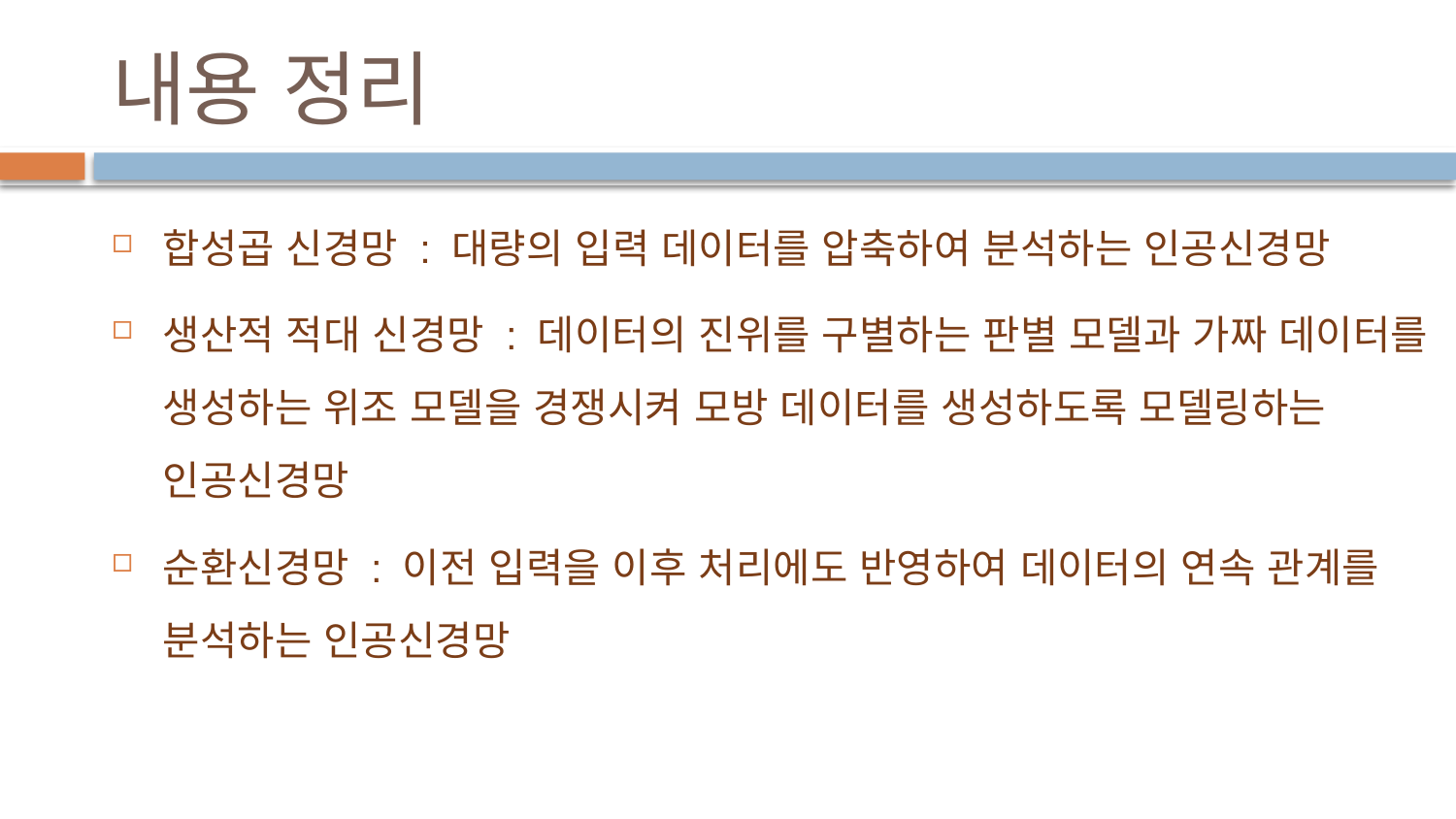

# 내용 정리
합성곱 신경망 : 대량의 입력 데이터를 압축하여 분석하는 인공신경망
생산적 적대 신경망 : 데이터의 진위를 구별하는 판별 모델과 가짜 데이터를 생성하는 위조 모델을 경쟁시켜 모방 데이터를 생성하도록 모델링하는 인공신경망
순환신경망 : 이전 입력을 이후 처리에도 반영하여 데이터의 연속 관계를 분석하는 인공신경망